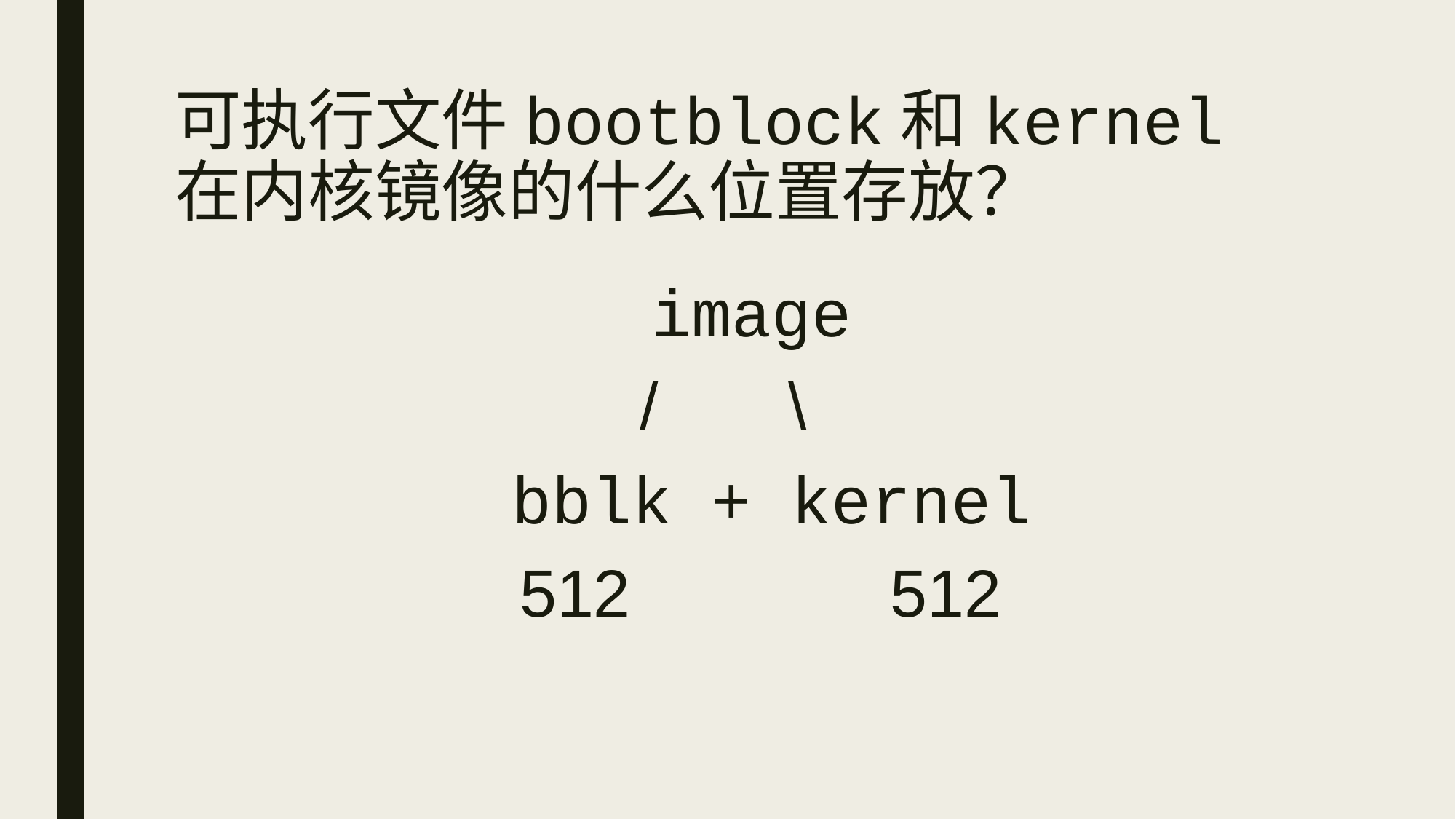

# 可执行文件bootblock和kernel在内核镜像的什么位置存放？
image
/       \
   bblk + kernel
    512              512